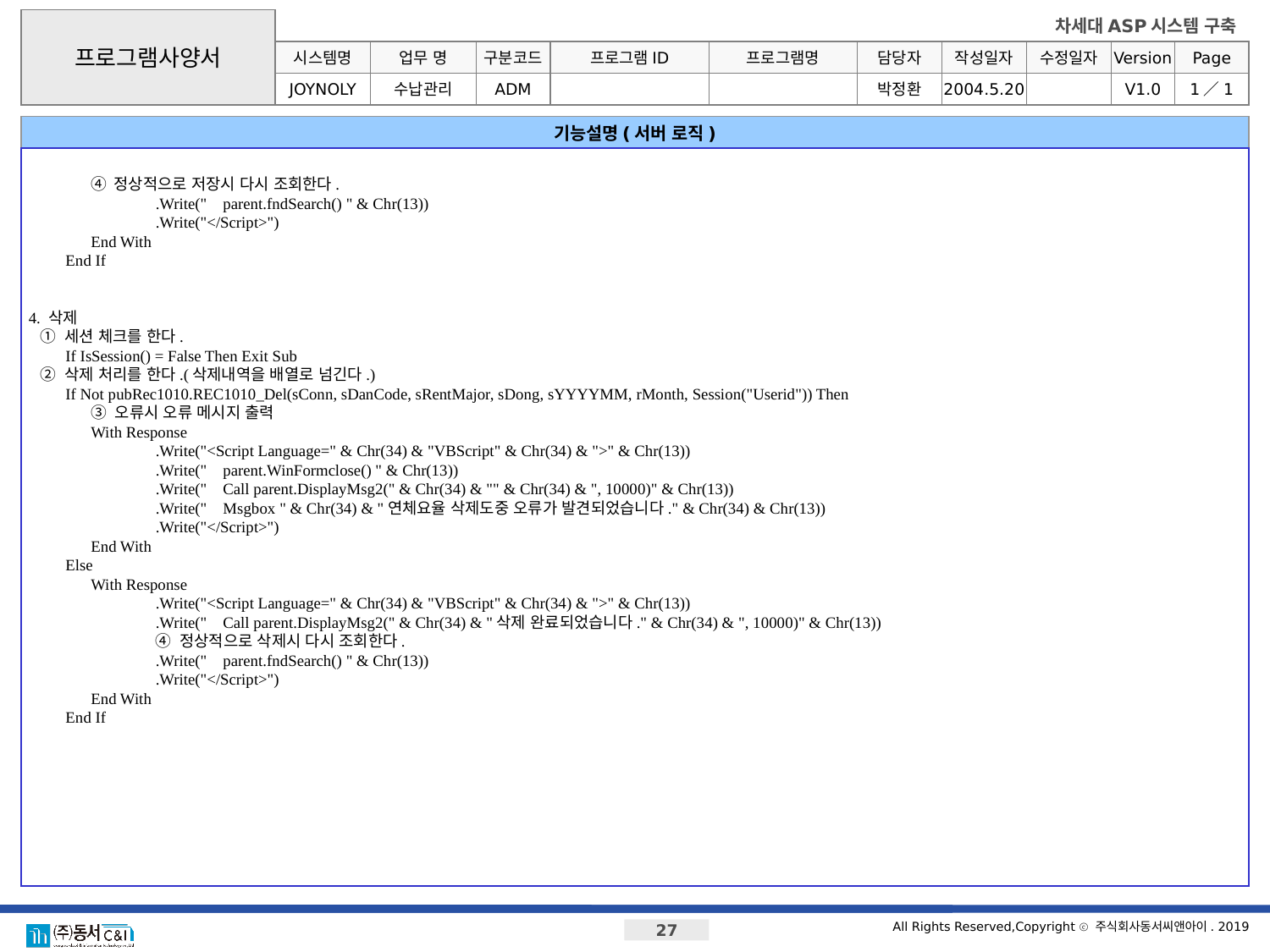

프로그램사양서
시스템명
업무 명
구분코드
프로그램ID
프로그램명
JOYNOLY
기능설명(서버 로직)

 			④ 정상적으로 저장시 다시 조회한다.
				.Write("    parent.fndSearch() " & Chr(13))
           		.Write("</Script>")
            	End With
        	End If

4. 삭제
	① 세션 체크를 한다.
		If IsSession() = False Then Exit Sub
	② 삭제 처리를 한다.(삭제내역을 배열로 넘긴다.)
  		If Not pubRec1010.REC1010_Del(sConn, sDanCode, sRentMajor, sDong, sYYYYMM, rMonth, Session("Userid")) Then
			③ 오류시 오류 메시지 출력
            	With Response
                	.Write("<Script Language=" & Chr(34) & "VBScript" & Chr(34) & ">" & Chr(13))
                	.Write("    parent.WinFormclose() " & Chr(13))
                	.Write("    Call parent.DisplayMsg2(" & Chr(34) & "" & Chr(34) & ", 10000)" & Chr(13))
                	.Write("    Msgbox " & Chr(34) & "연체요율 삭제도중 오류가 발견되었습니다." & Chr(34) & Chr(13))
                	.Write("</Script>")
            	End With
        	Else
            	With Response
                	.Write("<Script Language=" & Chr(34) & "VBScript" & Chr(34) & ">" & Chr(13))
				.Write("    Call parent.DisplayMsg2(" & Chr(34) & "삭제 완료되었습니다." & Chr(34) & ", 10000)" & Chr(13))
				④ 정상적으로 삭제시 다시 조회한다.
				.Write("    parent.fndSearch() " & Chr(13))
                	.Write("</Script>")
            	End With
        	End If